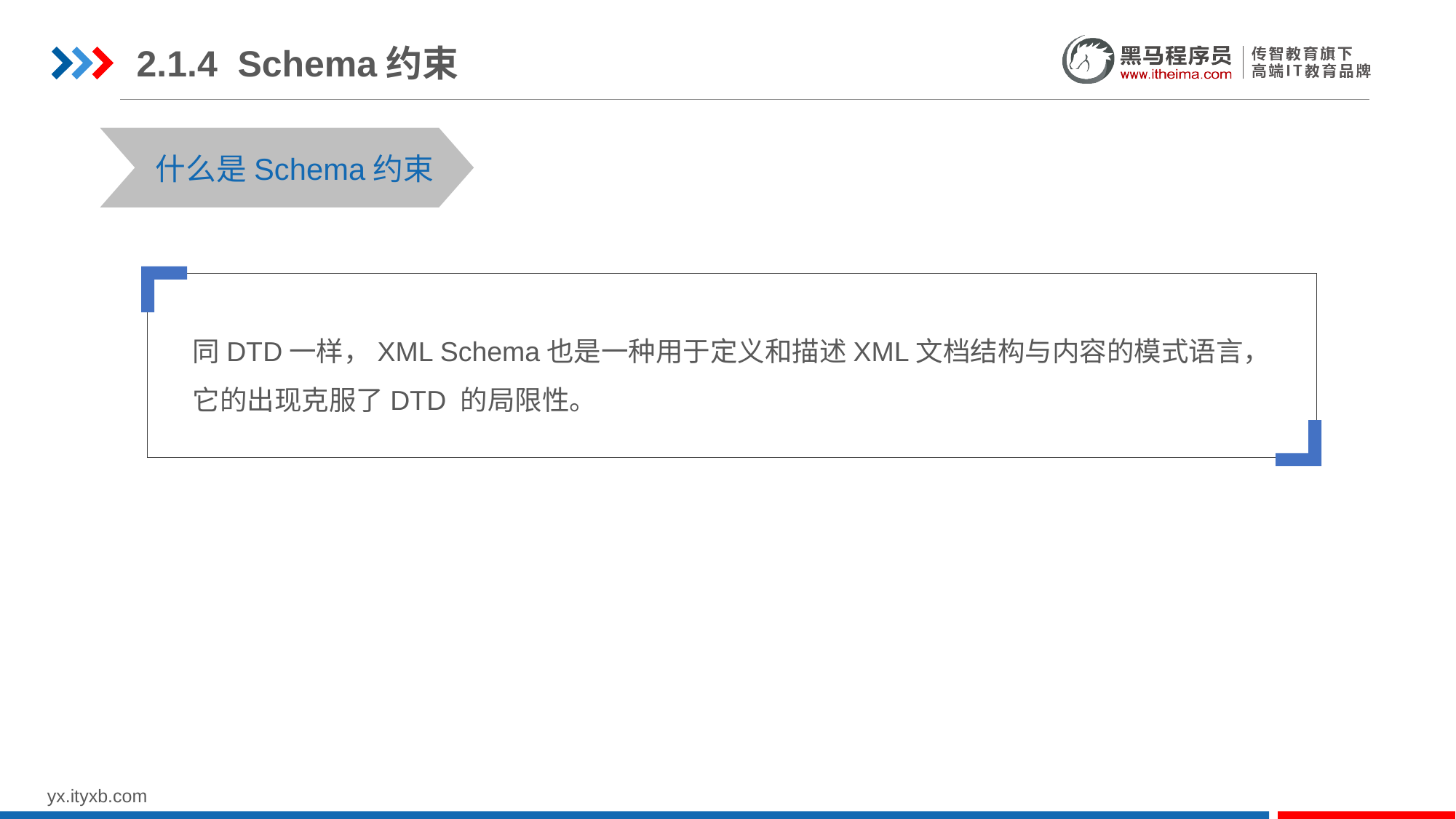

2.1.4  Schema约束

什么是Schema约束

同DTD一样，XML Schema也是一种用于定义和描述XML文档结构与内容的模式语言，它的出现克服了DTD 的局限性。